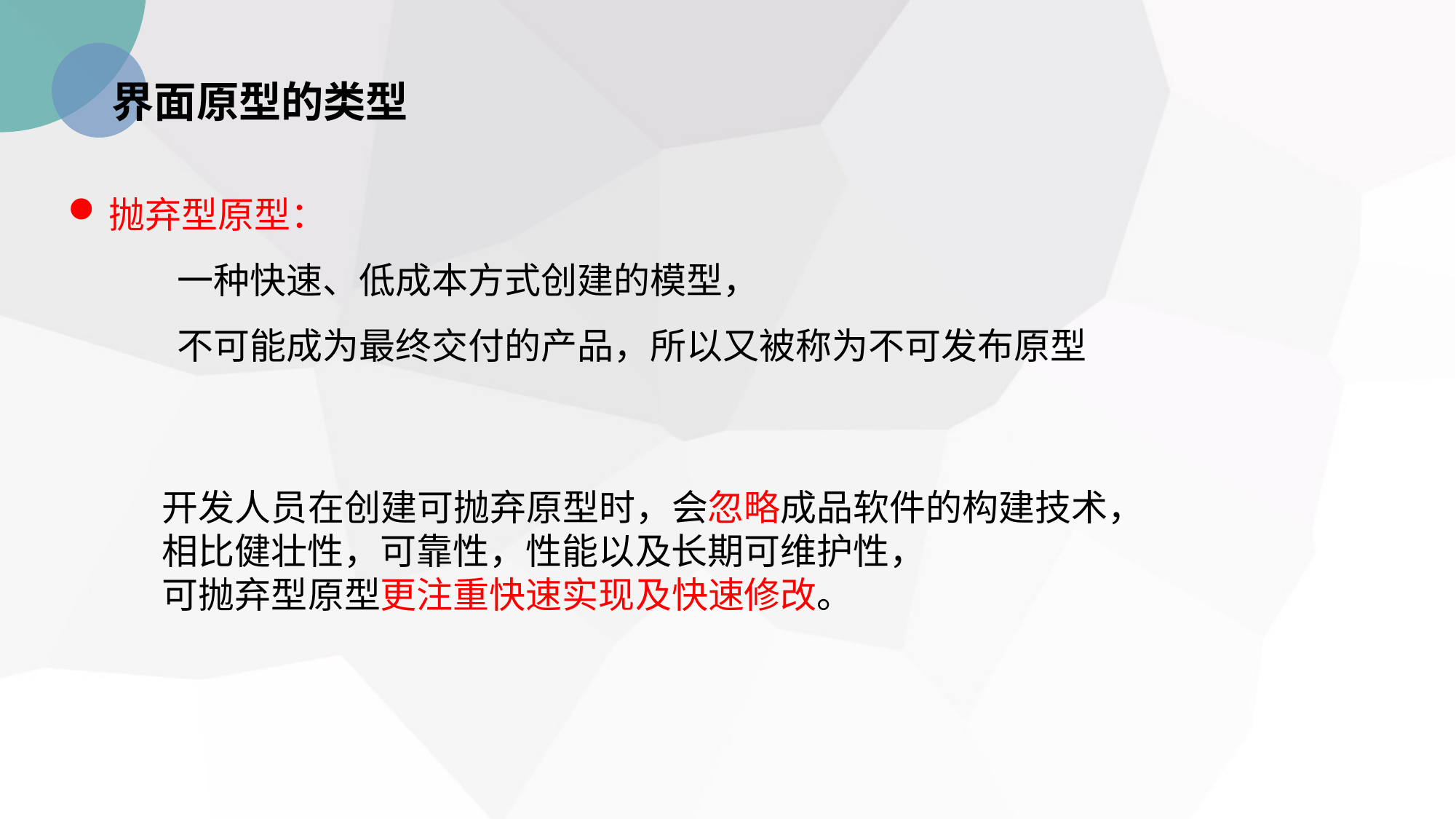

界面原型的类型
抛弃型原型：
	一种快速、低成本方式创建的模型，
	不可能成为最终交付的产品，所以又被称为不可发布原型
开发人员在创建可抛弃原型时，会忽略成品软件的构建技术，
相比健壮性，可靠性，性能以及长期可维护性，
可抛弃型原型更注重快速实现及快速修改。